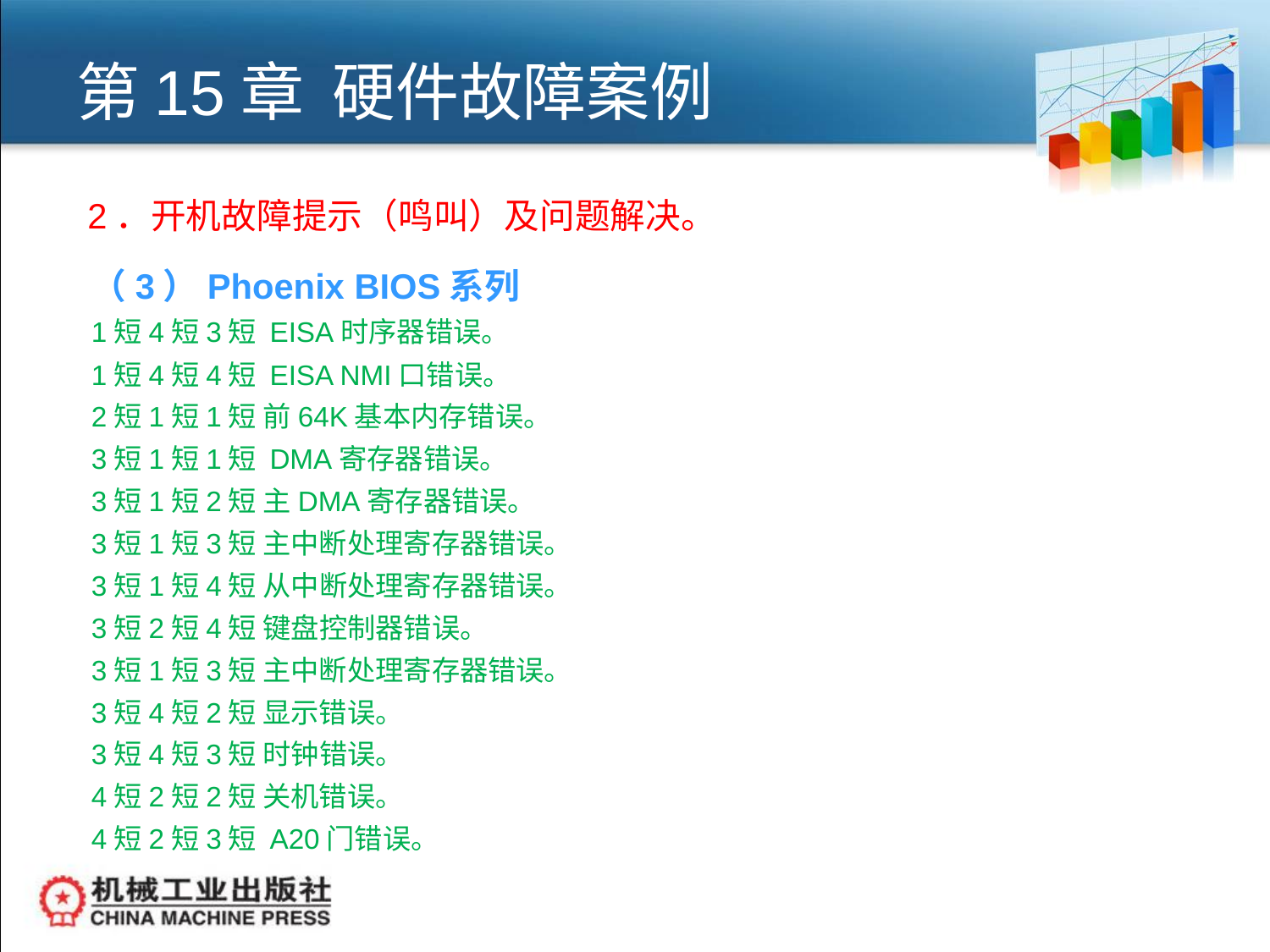

# 第15章  硬件故障案例
2．开机故障提示（鸣叫）及问题解决。
（3）Phoenix BIOS系列
1短4短3短 EISA时序器错误。
1短4短4短 EISA NMI口错误。
2短1短1短 前64K基本内存错误。
3短1短1短 DMA寄存器错误。
3短1短2短 主DMA寄存器错误。
3短1短3短 主中断处理寄存器错误。
3短1短4短 从中断处理寄存器错误。
3短2短4短 键盘控制器错误。
3短1短3短 主中断处理寄存器错误。
3短4短2短 显示错误。
3短4短3短 时钟错误。
4短2短2短 关机错误。
4短2短3短 A20门错误。